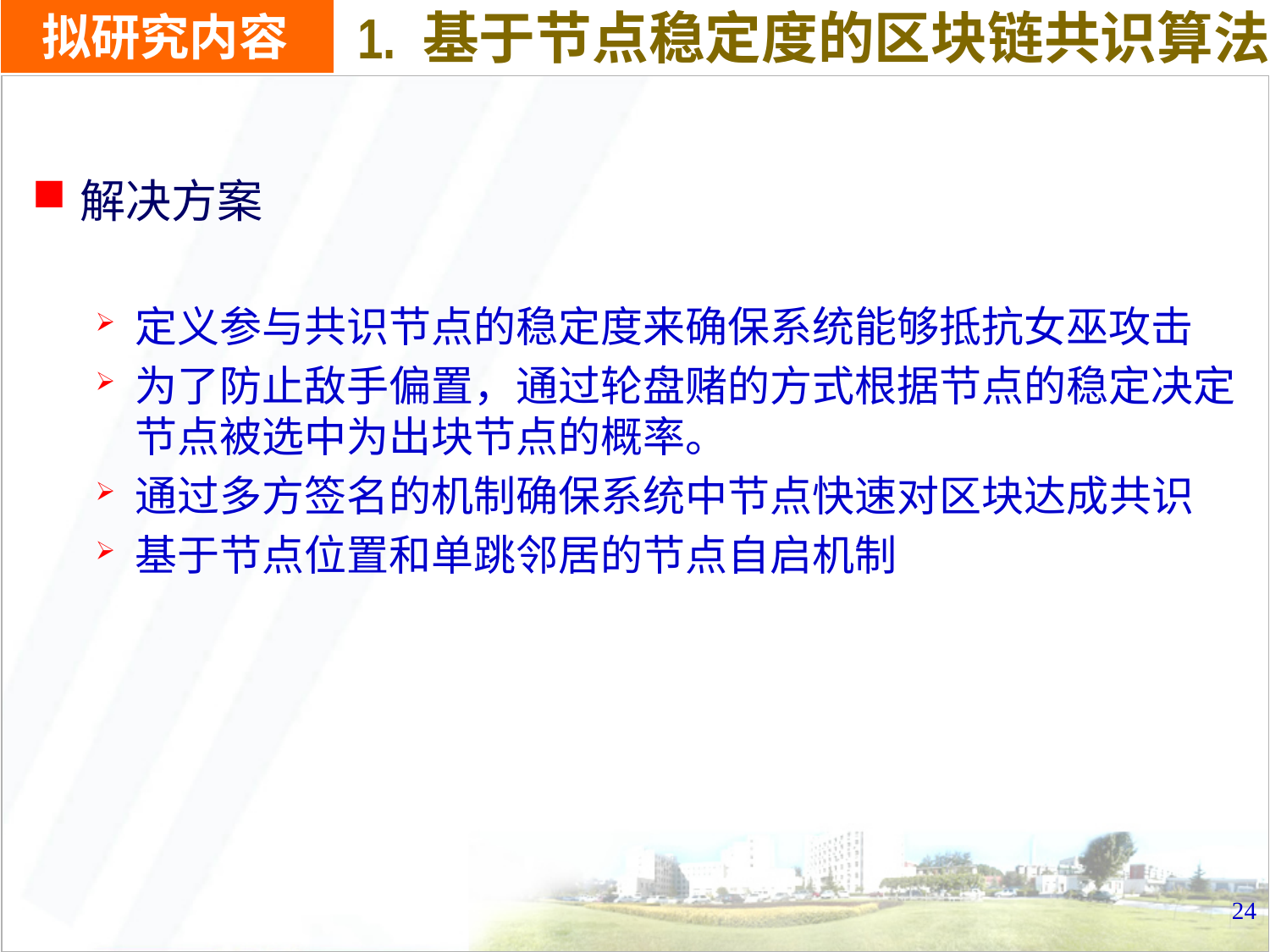

1. 基于节点稳定度的区块链共识算法
# 拟研究内容

解决方案

定义参与共识节点的稳定度来确保系统能够抵抗女巫攻击
为了防止敌手偏置，通过轮盘赌的方式根据节点的稳定决定节点被选中为出块节点的概率。
通过多方签名的机制确保系统中节点快速对区块达成共识
基于节点位置和单跳邻居的节点自启机制
24